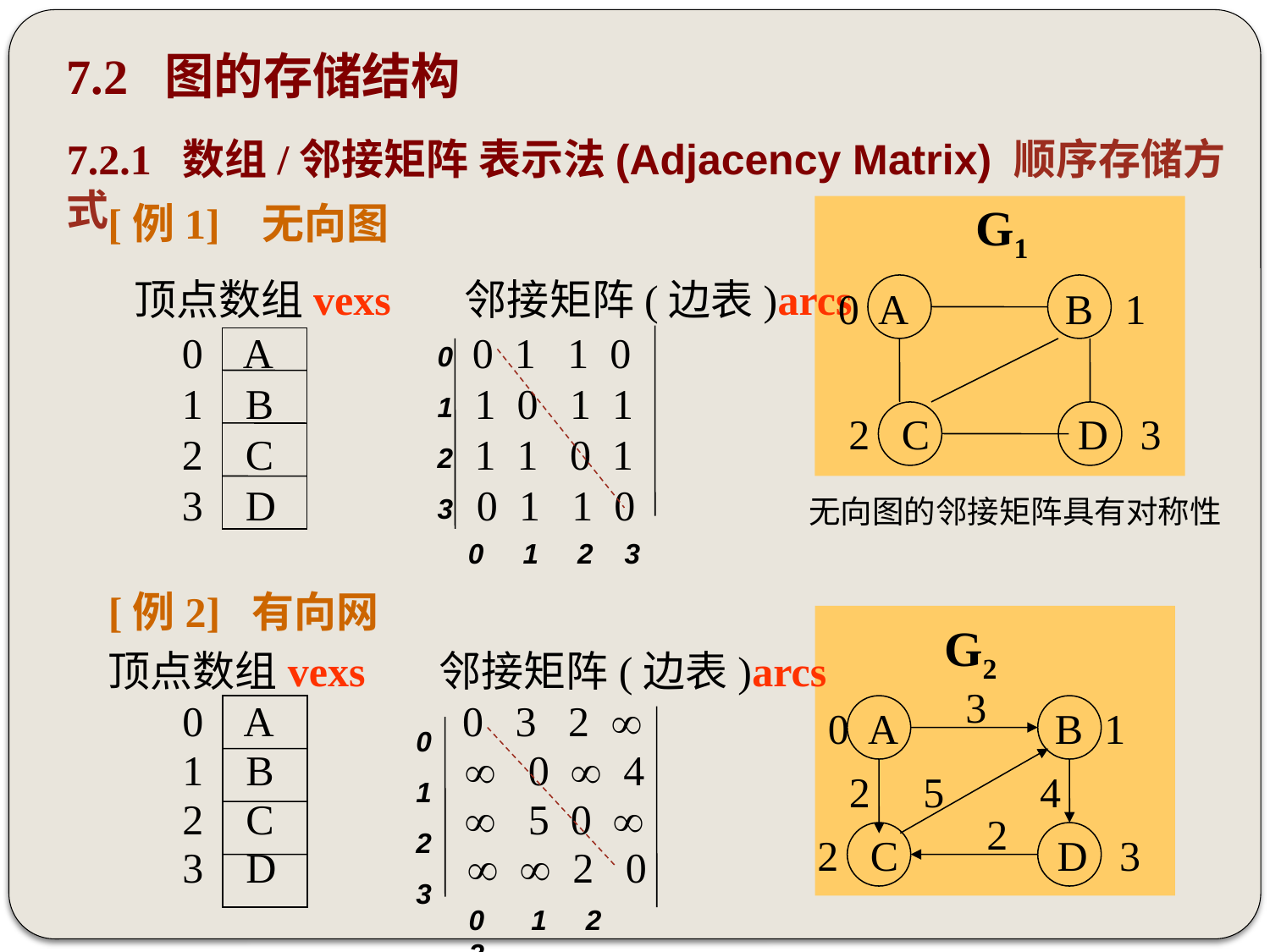

7.2  图的存储结构
7.2.1  数组/邻接矩阵 表示法(Adjacency Matrix) 顺序存储方式
[例1]   无向图
 顶点数组vexs      邻接矩阵(边表)arcs
       0    A                   0  1   1  0
       1    B                   1  0   1  1
       2    C                   1  1   0  1
       3    D                   0  1   1  0
G1

0  A               B   1

2   C              D   3

无向图的邻接矩阵具有对称性

0
1
2
3
0     1     2    3
[例2]  有向网
顶点数组vexs      邻接矩阵(边表)arcs
       0    A                  0   3   2  ∞
       1    B                  ∞   0  ∞  4
       2    C                  ∞   5  0  ∞
       3    D                  ∞  ∞  2   0
G2
3
0  A               B  1

2     5         4

2
2   C               D   3

0
1
2
3
0      1     2     3